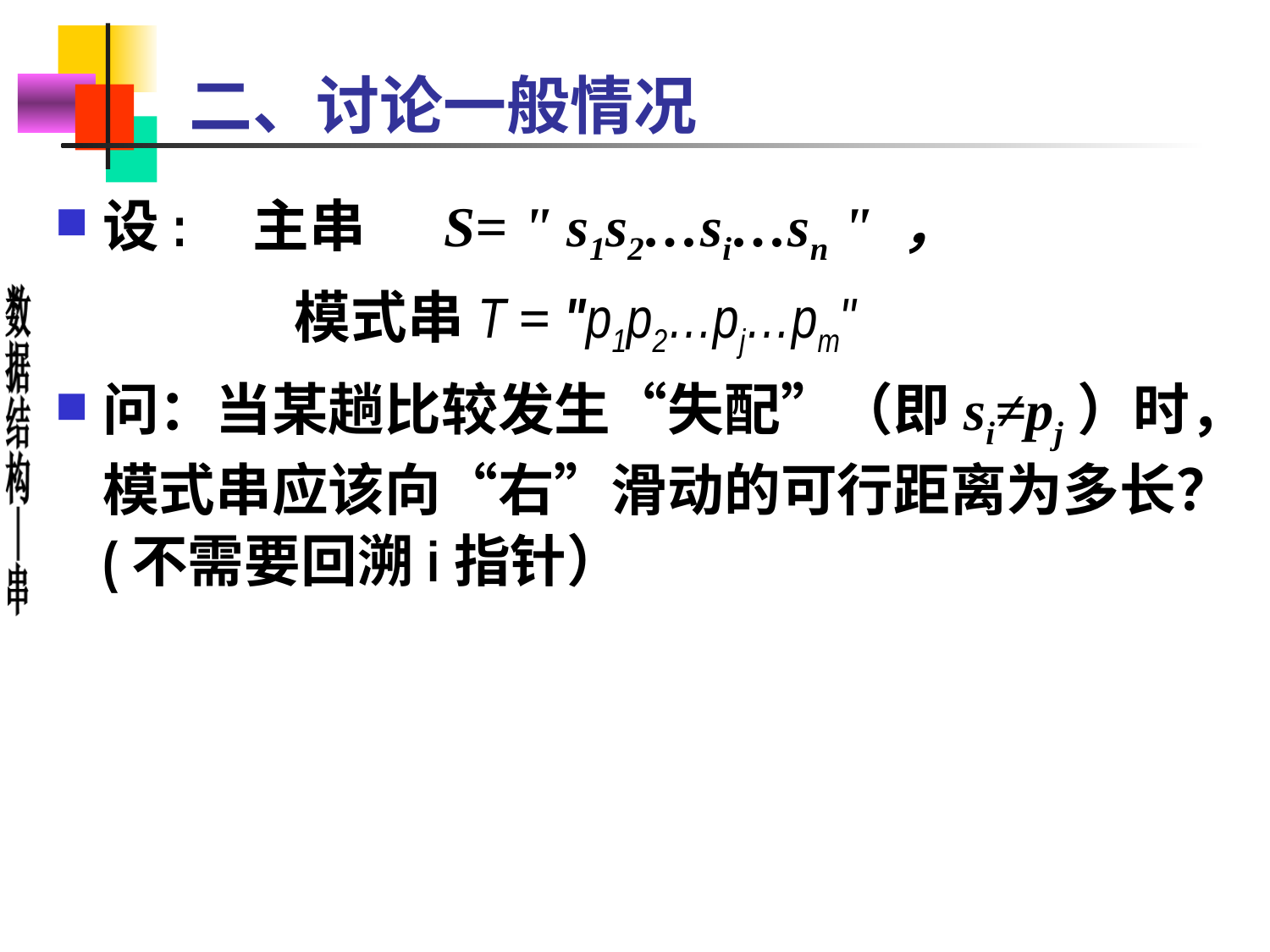

# 二、讨论一般情况
设:    主串     S= " s1s2…si…sn " ，
		    模式串T = "p1p2…pj…pm"
问：当某趟比较发生“失配”（即si≠pj）时，模式串应该向“右”滑动的可行距离为多长？(不需要回溯i指针）